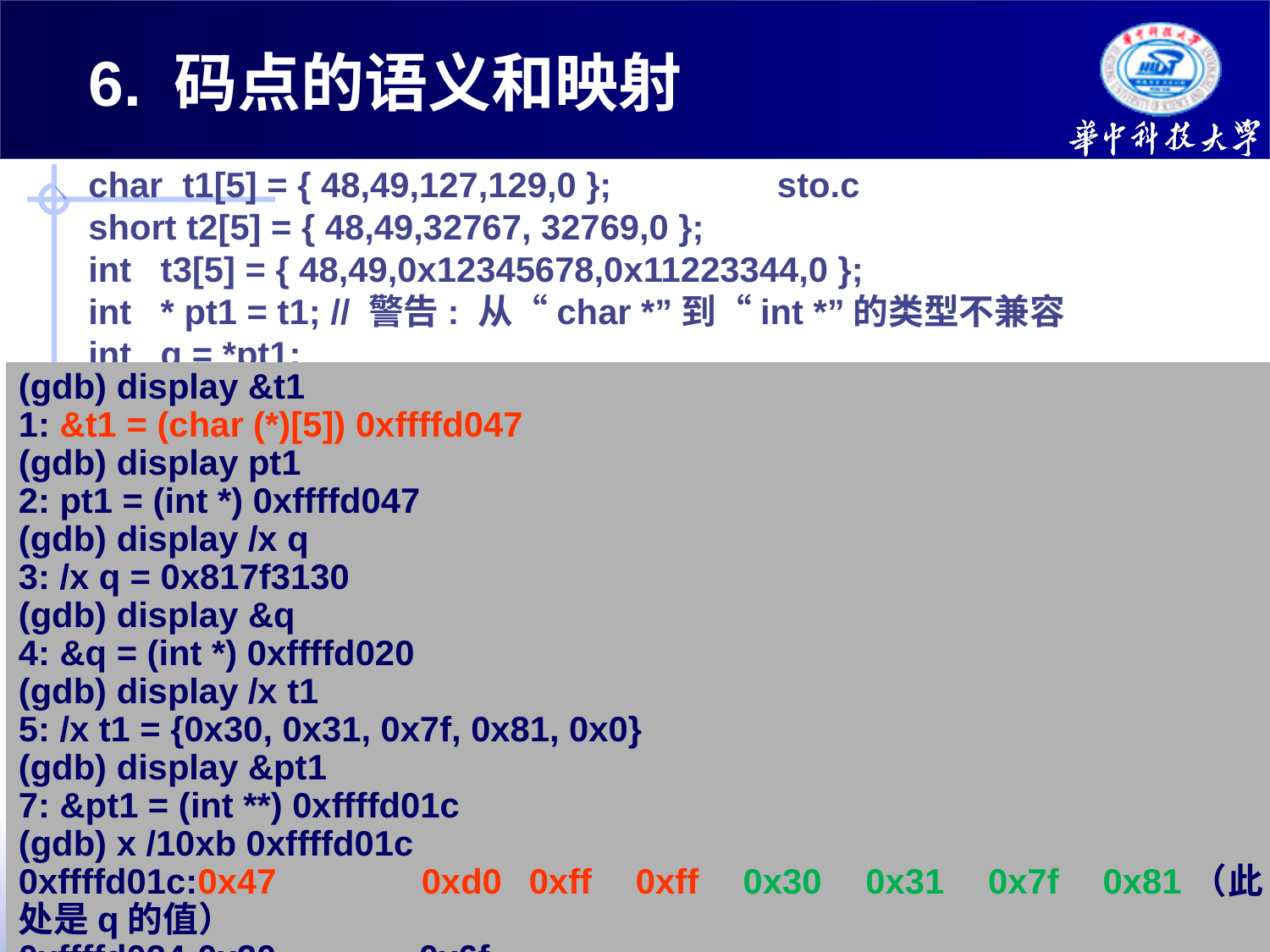

6. 码点的语义和映射
char  t1[5] = { 48,49,127,129,0 };                 sto.c
short t2[5] = { 48,49,32767, 32769,0 };
int   t3[5] = { 48,49,0x12345678,0x11223344,0 };
int   * pt1 = t1; // 警告: 从“char *”到“int *”的类型不兼容
int   q = *pt1;
(gdb) display &t1
1: &t1 = (char (*)[5]) 0xffffd047
(gdb) display pt1
2: pt1 = (int *) 0xffffd047
(gdb) display /x q
3: /x q = 0x817f3130
(gdb) display &q
4: &q = (int *) 0xffffd020
(gdb) display /x t1
5: /x t1 = {0x30, 0x31, 0x7f, 0x81, 0x0}
(gdb) display &pt1
7: &pt1 = (int **) 0xffffd01c
(gdb) x /10xb 0xffffd01c
0xffffd01c:0x47	  0xd0	0xff    0xff    0x30    0x31    0x7f    0x81（此处是q的值）
0xffffd024:0x20	  0x6f
int * pt1 = (int *)t1;